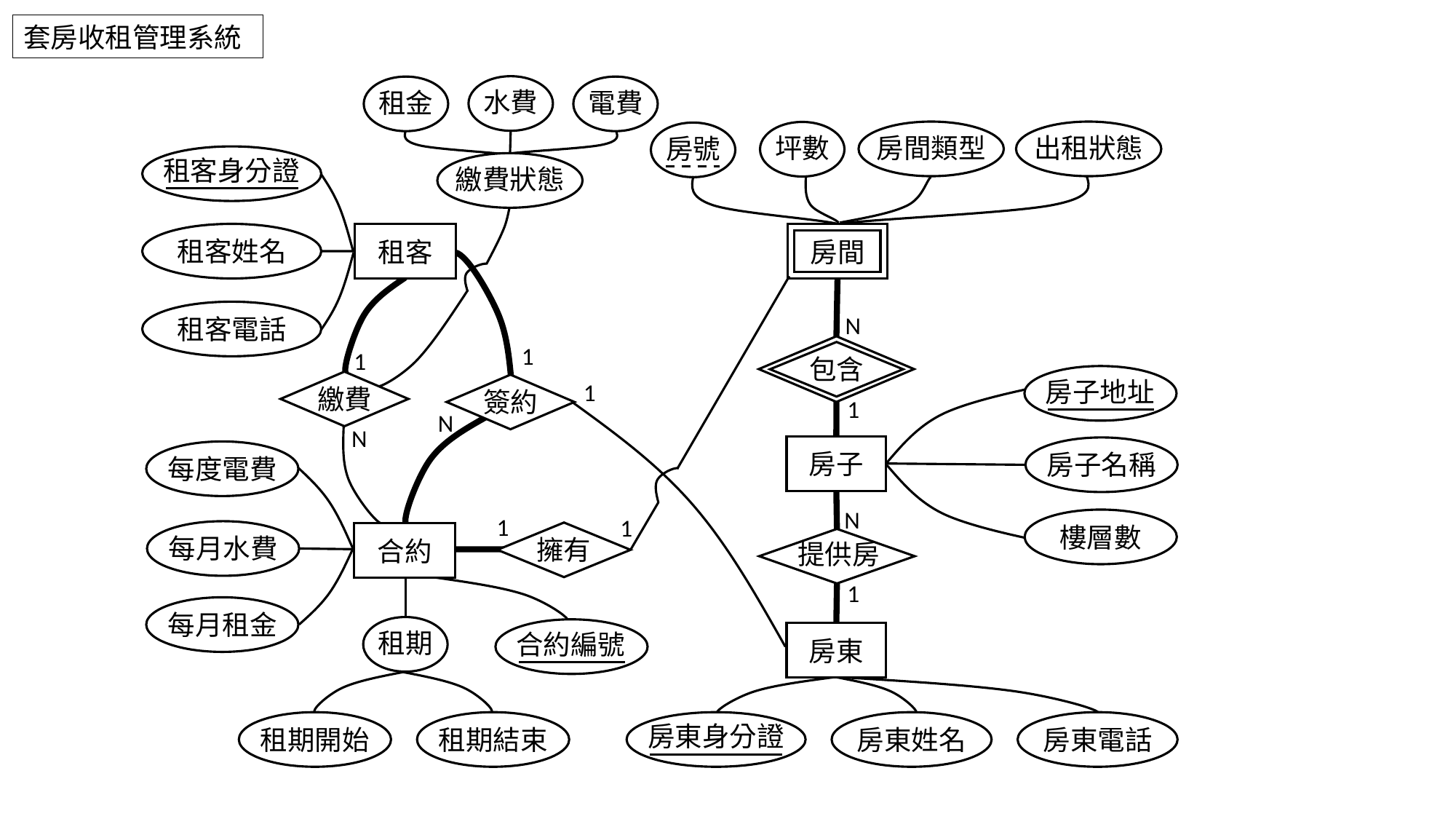

套房收租管理系統

水費

租金

電費

房間類型

出租狀態

坪數

房號

租客身分證

繳費狀態

租客姓名
房間
租客

租客電話
N

1

包含
1

房子地址
1

繳費

簽約
1

N

N

房子

房子名稱

每度電費

N
1
1

樓層數

每月水費

擁有
合約

提供房

1

每月租金

租期

合約編號
房東

租期開始

租期結束

房東身分證

房東姓名

房東電話